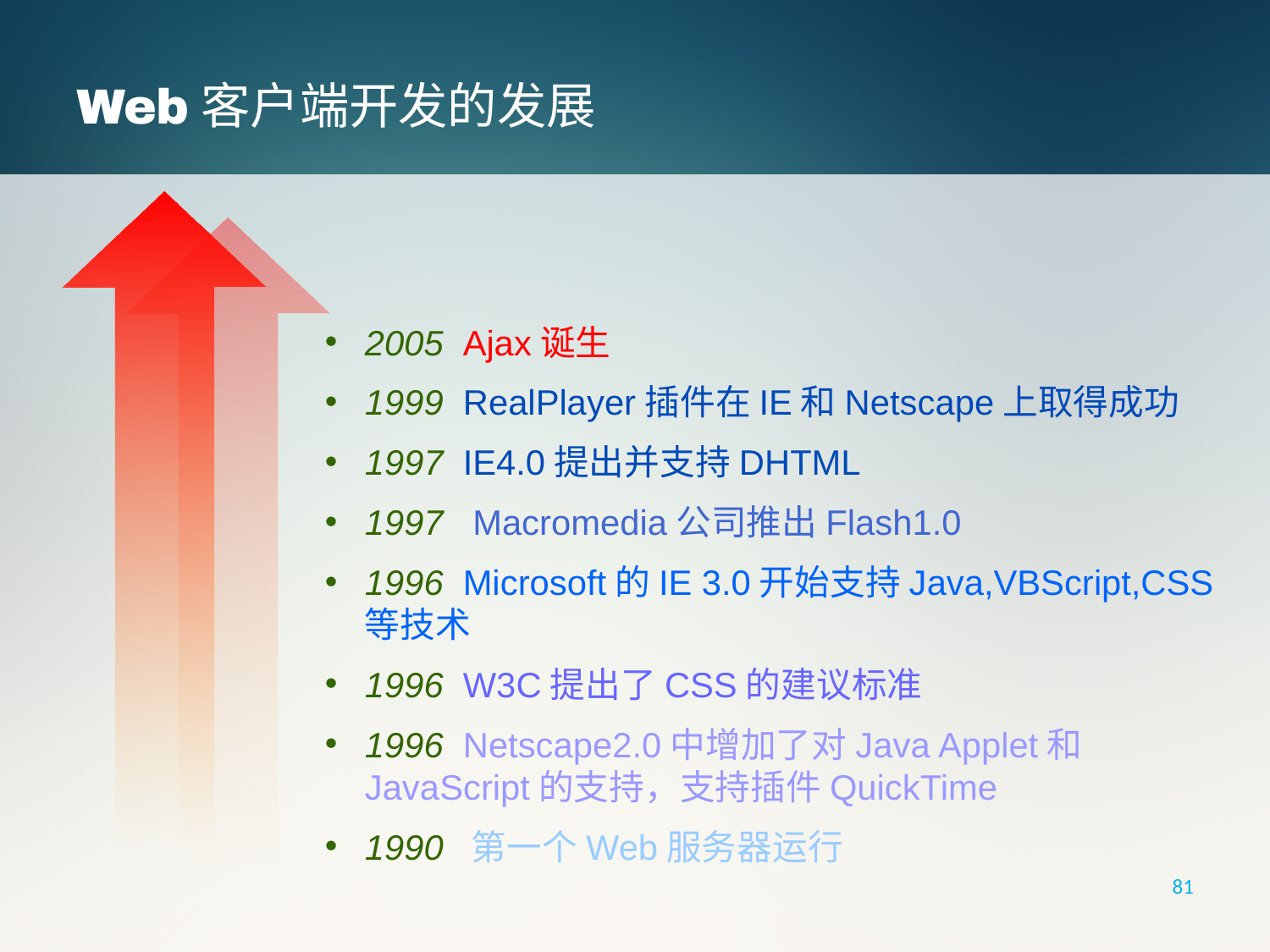

# Web客户端开发的发展

2005  Ajax诞生
1999  RealPlayer插件在IE和Netscape上取得成功
1997  IE4.0提出并支持DHTML
1997   Macromedia公司推出Flash1.0
1996  Microsoft的IE 3.0开始支持Java,VBScript,CSS等技术
1996  W3C提出了CSS的建议标准
1996  Netscape2.0中增加了对Java Applet和JavaScript的支持，支持插件QuickTime
1990  第一个Web服务器运行

81